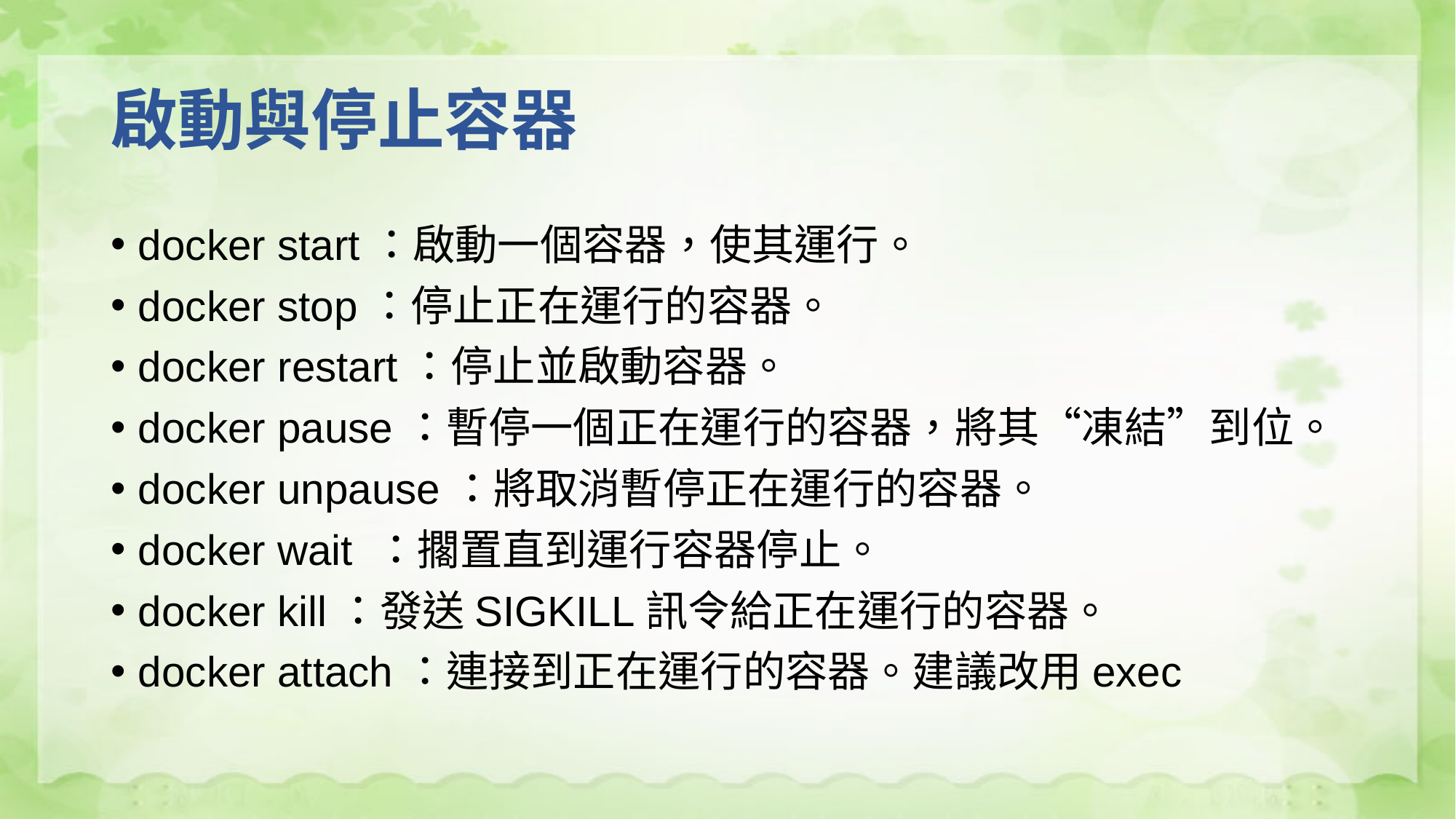

# 啟動與停止容器
docker start：啟動一個容器，使其運行。
docker stop：停止正在運行的容器。
docker restart：停止並啟動容器。
docker pause：暫停一個正在運行的容器，將其“凍結”到位。
docker unpause：將取消暫停正在運行的容器。
docker wait ：擱置直到運行容器停止。
docker kill：發送SIGKILL訊令給正在運行的容器。
docker attach：連接到正在運行的容器。建議改用exec